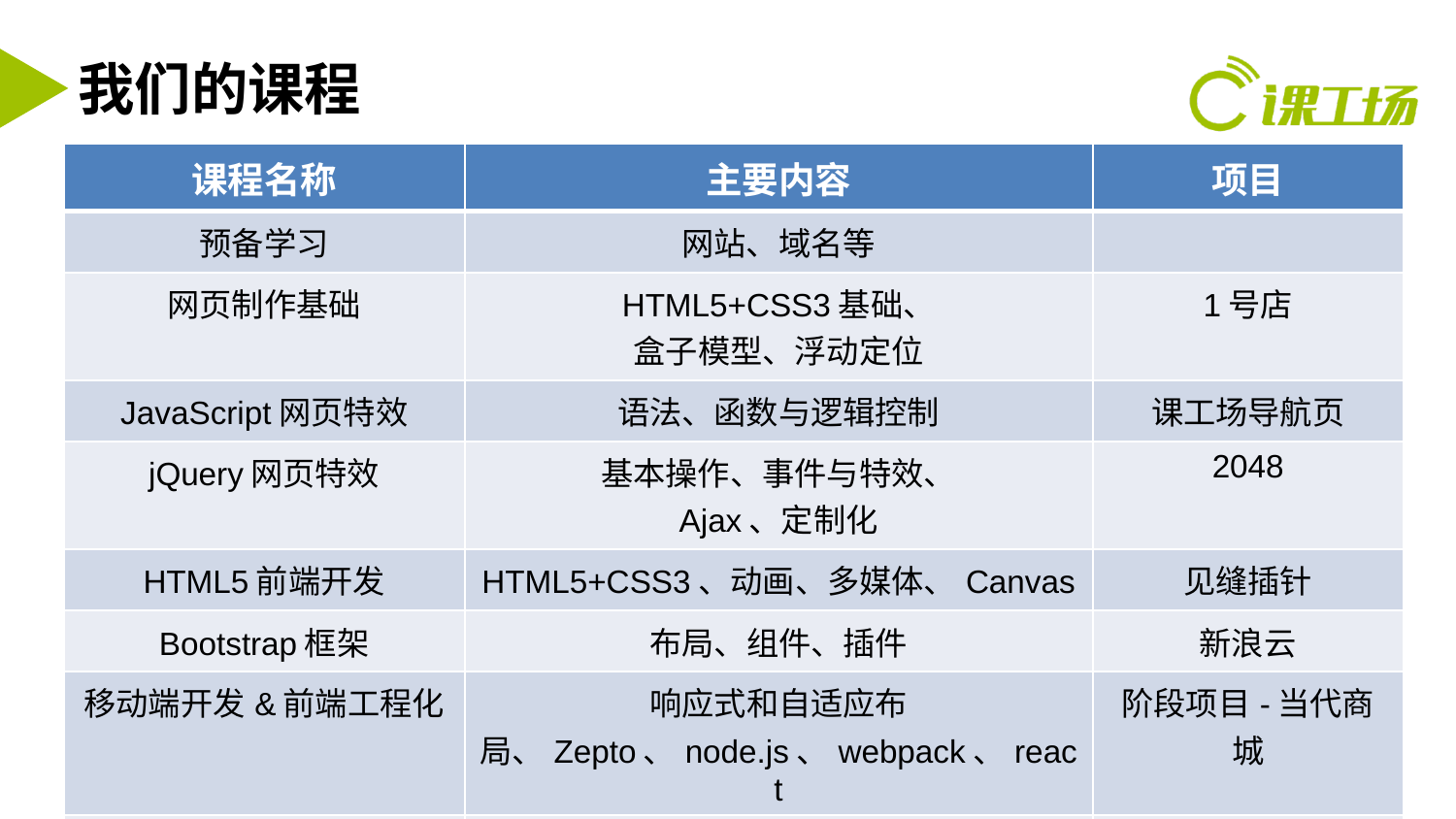

# 我们的课程
| 课程名称 | 主要内容 | 项目 |
| --- | --- | --- |
| 预备学习 | 网站、域名等 |  |
| 网页制作基础 | HTML5+CSS3基础、 盒子模型、浮动定位 | 1号店 |
| JavaScript网页特效 | 语法、函数与逻辑控制 | 课工场导航页 |
| jQuery网页特效 | 基本操作、事件与特效、 Ajax、定制化 | 2048 |
| HTML5前端开发 | HTML5+CSS3、动画、多媒体、Canvas | 见缝插针 |
| Bootstrap框架 | 布局、组件、插件 | 新浪云 |
| 移动端开发&前端工程化 | 响应式和自适应布局、Zepto、node.js、webpack、react | 阶段项目-当代商城 |
| 加油站 | AngularJS、Vue.js等前沿技术 |  |